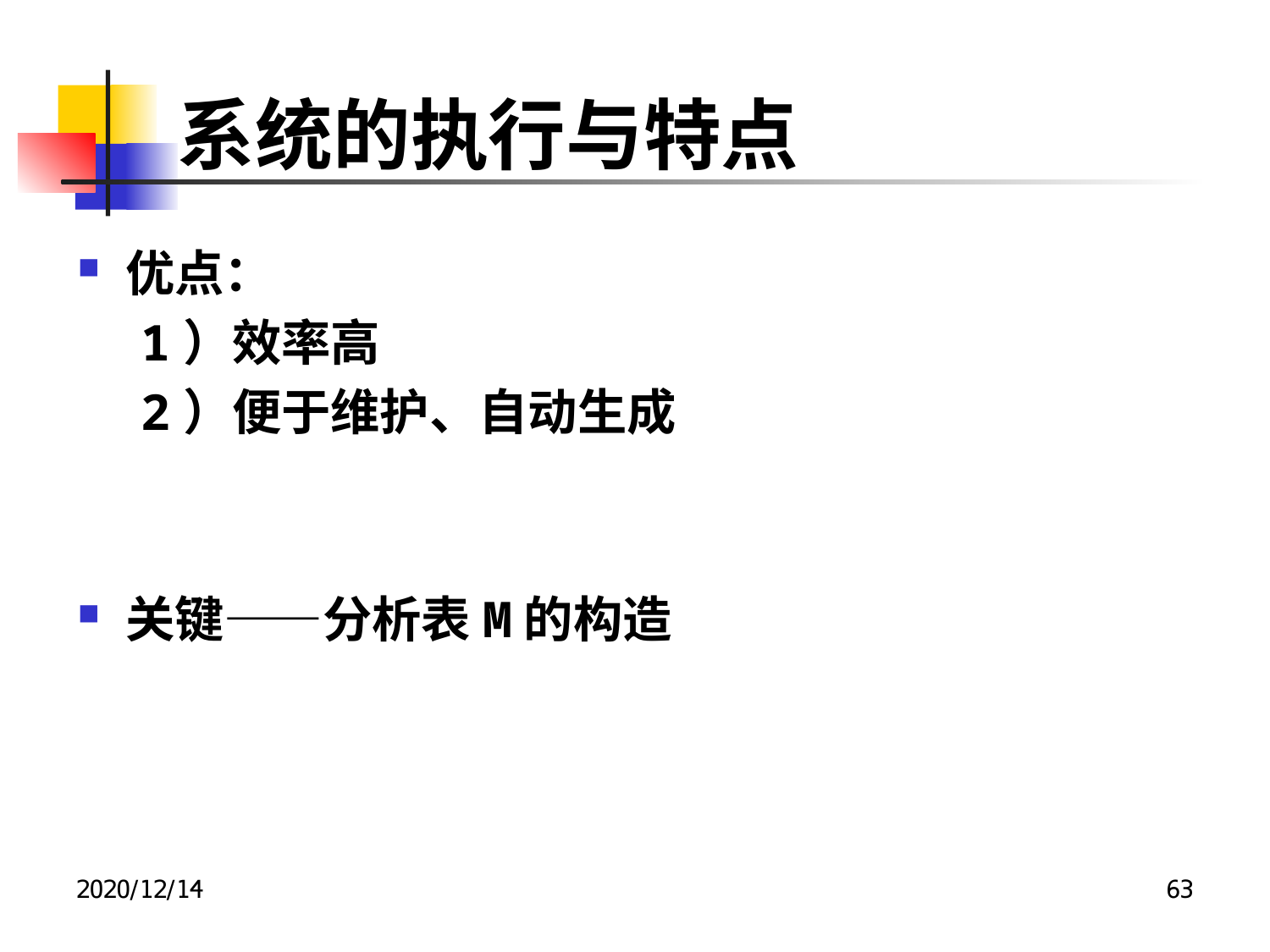

系统的执行与特点
优点：
1）效率高
2）便于维护、自动生成

关键——分析表M的构造
2020/12/14
63